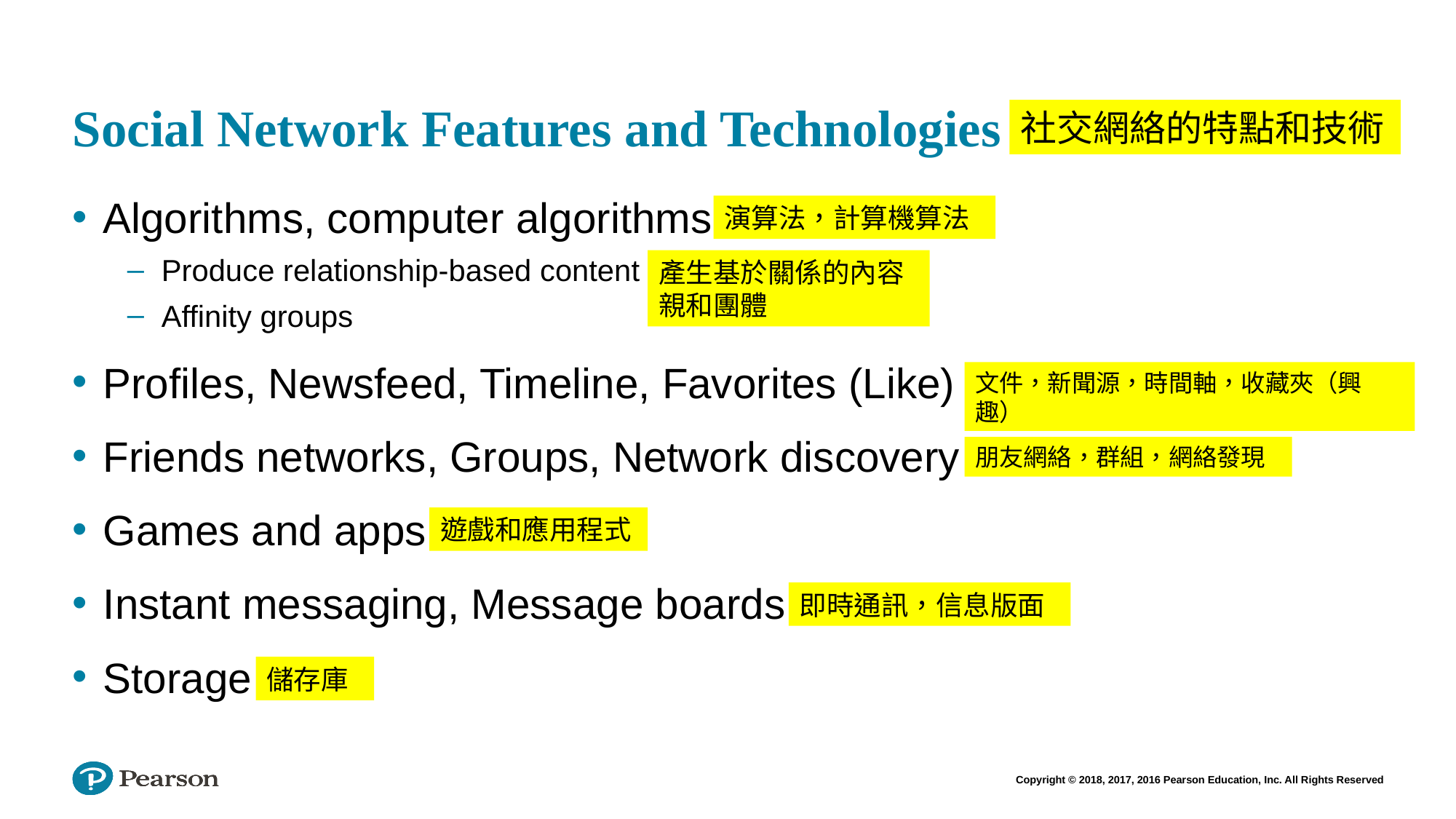

# Social Network Features and Technologies
社交網絡的特點和技術
Algorithms, computer algorithms
Produce relationship-based content
Affinity groups
Profiles, Newsfeed, Timeline, Favorites (Like)
Friends networks, Groups, Network discovery
Games and apps
Instant messaging, Message boards
Storage
演算法，計算機算法
產生基於關係的內容
親和團體
文件，新聞源，時間軸，收藏夾（興趣）
朋友網絡，群組，網絡發現
遊戲和應用程式
即時通訊，信息版面
儲存庫